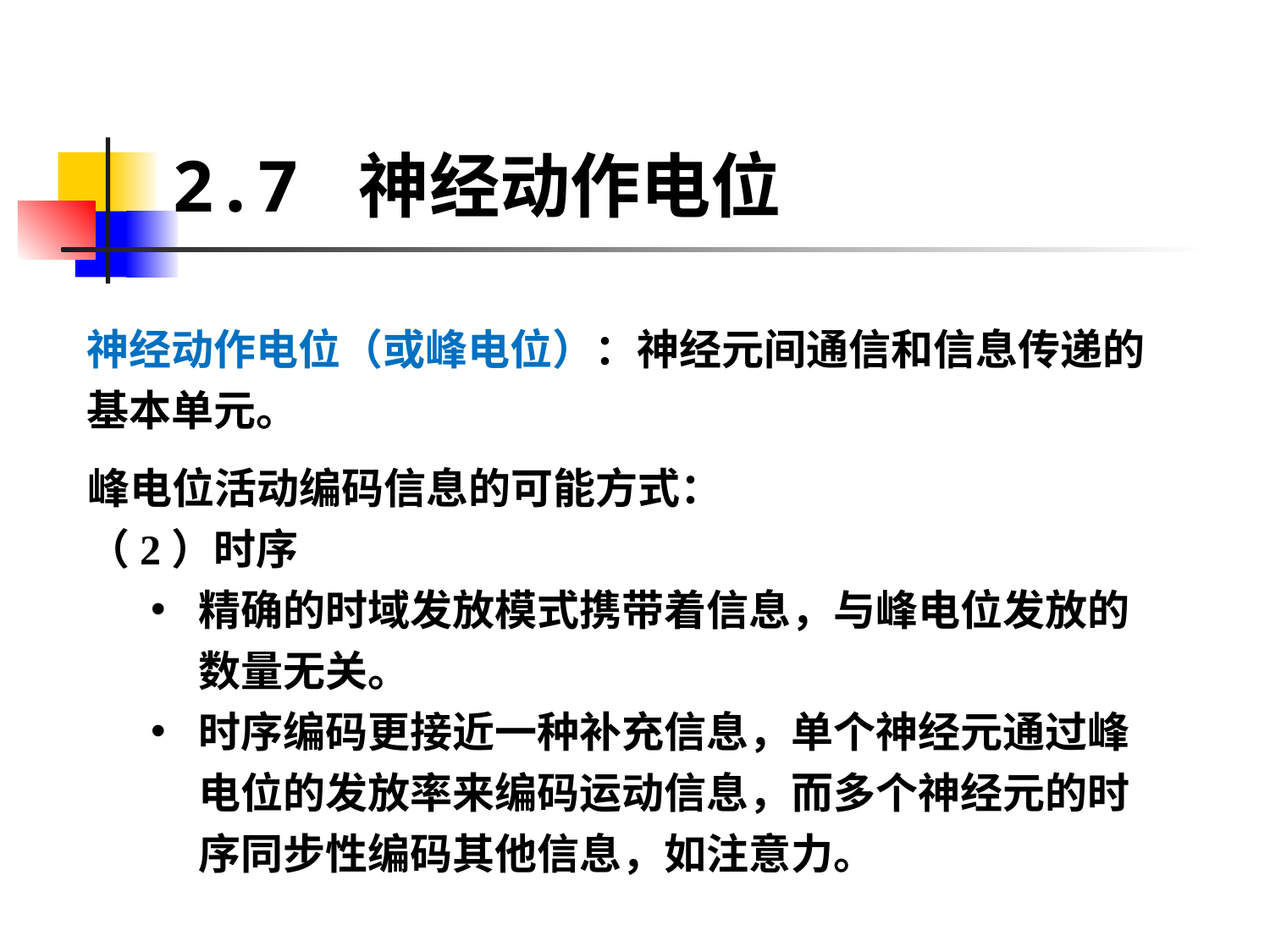

# 2.7 神经动作电位
神经动作电位（或峰电位）：神经元间通信和信息传递的基本单元。
峰电位活动编码信息的可能方式：
（2）时序
精确的时域发放模式携带着信息，与峰电位发放的数量无关。
时序编码更接近一种补充信息，单个神经元通过峰电位的发放率来编码运动信息，而多个神经元的时序同步性编码其他信息，如注意力。